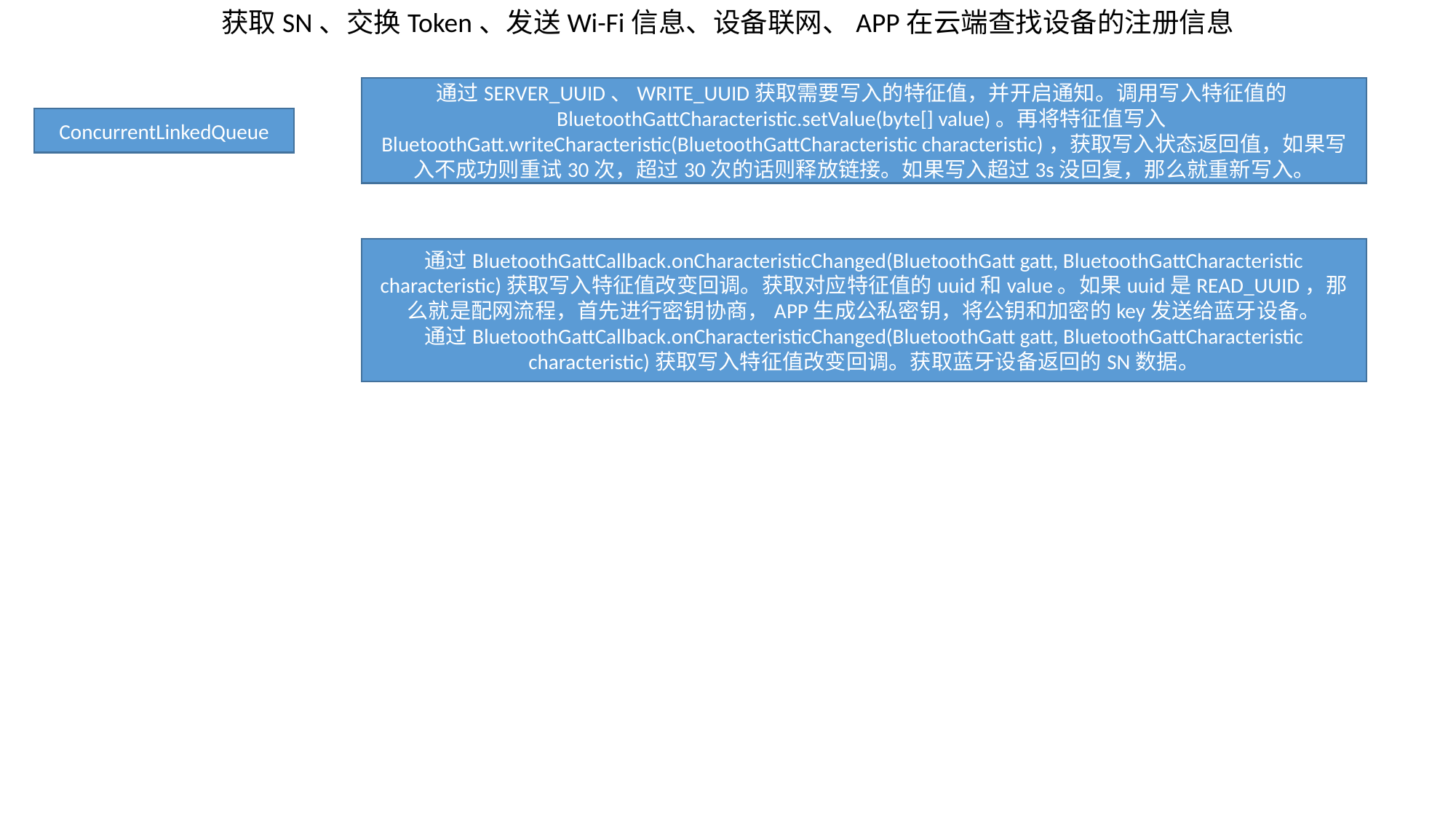

获取SN、交换Token、发送Wi-Fi信息、设备联网、APP在云端查找设备的注册信息
通过SERVER_UUID、WRITE_UUID获取需要写入的特征值，并开启通知。调用写入特征值的BluetoothGattCharacteristic.setValue(byte[] value)。再将特征值写入BluetoothGatt.writeCharacteristic(BluetoothGattCharacteristic characteristic)，获取写入状态返回值，如果写入不成功则重试30次，超过30次的话则释放链接。如果写入超过3s没回复，那么就重新写入。
ConcurrentLinkedQueue
通过BluetoothGattCallback.onCharacteristicChanged(BluetoothGatt gatt, BluetoothGattCharacteristic characteristic)获取写入特征值改变回调。获取对应特征值的uuid和value。如果uuid是READ_UUID，那么就是配网流程，首先进行密钥协商，APP生成公私密钥，将公钥和加密的key发送给蓝牙设备。
通过BluetoothGattCallback.onCharacteristicChanged(BluetoothGatt gatt, BluetoothGattCharacteristic characteristic)获取写入特征值改变回调。获取蓝牙设备返回的SN数据。